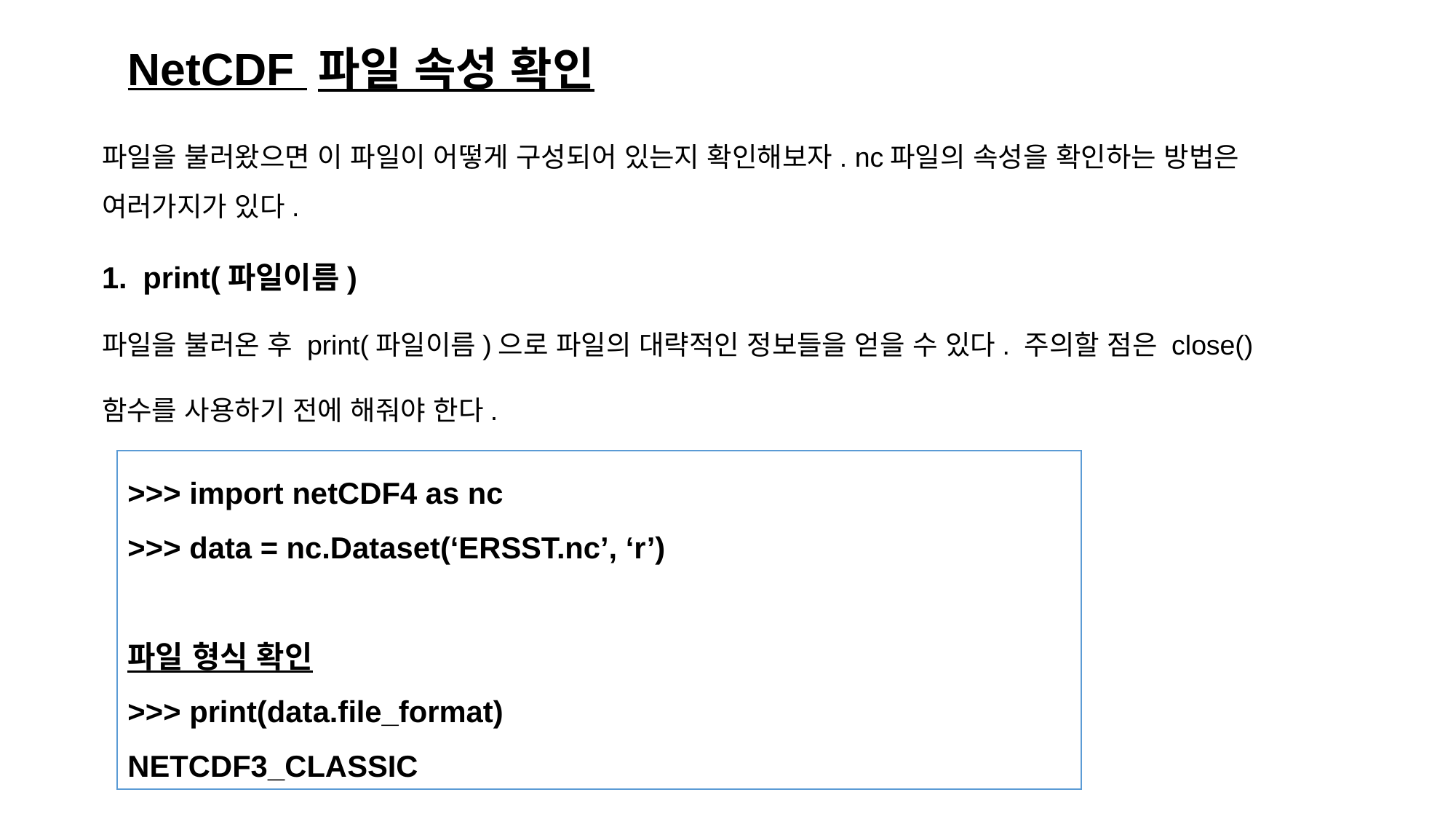

# NetCDF 파일 속성 확인
파일을 불러왔으면 이 파일이 어떻게 구성되어 있는지 확인해보자. nc파일의 속성을 확인하는 방법은 여러가지가 있다.
print(파일이름)
파일을 불러온 후 print(파일이름)으로 파일의 대략적인 정보들을 얻을 수 있다. 주의할 점은 close()함수를 사용하기 전에 해줘야 한다.
>>> import netCDF4 as nc
>>> data = nc.Dataset(‘ERSST.nc’, ‘r’)

파일 형식 확인
>>> print(data.file_format)
NETCDF3_CLASSIC